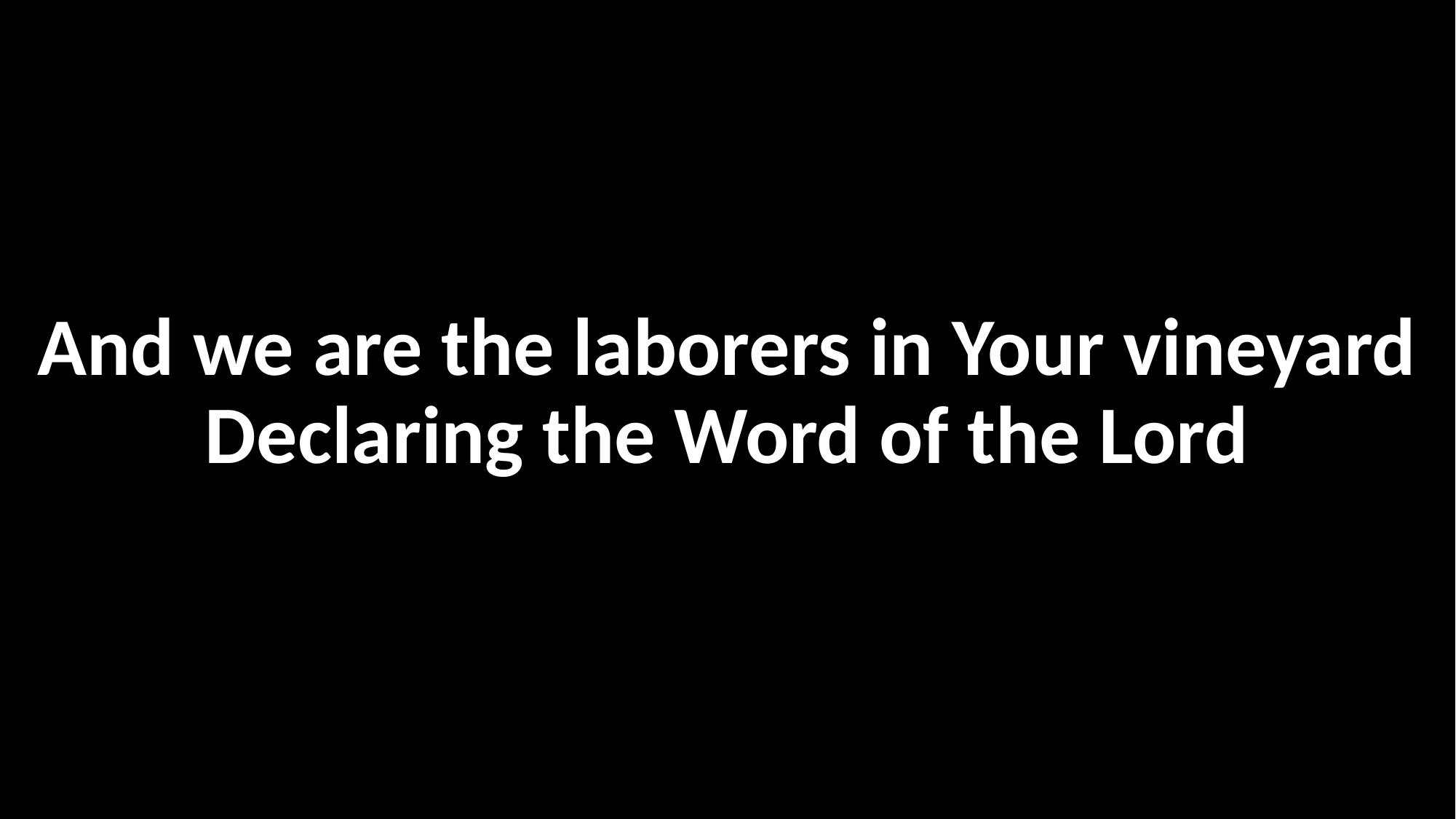

And we are the laborers in Your vineyard
Declaring the Word of the Lord
우리는 추수할 일꾼 되어
주 말씀을 선포하리